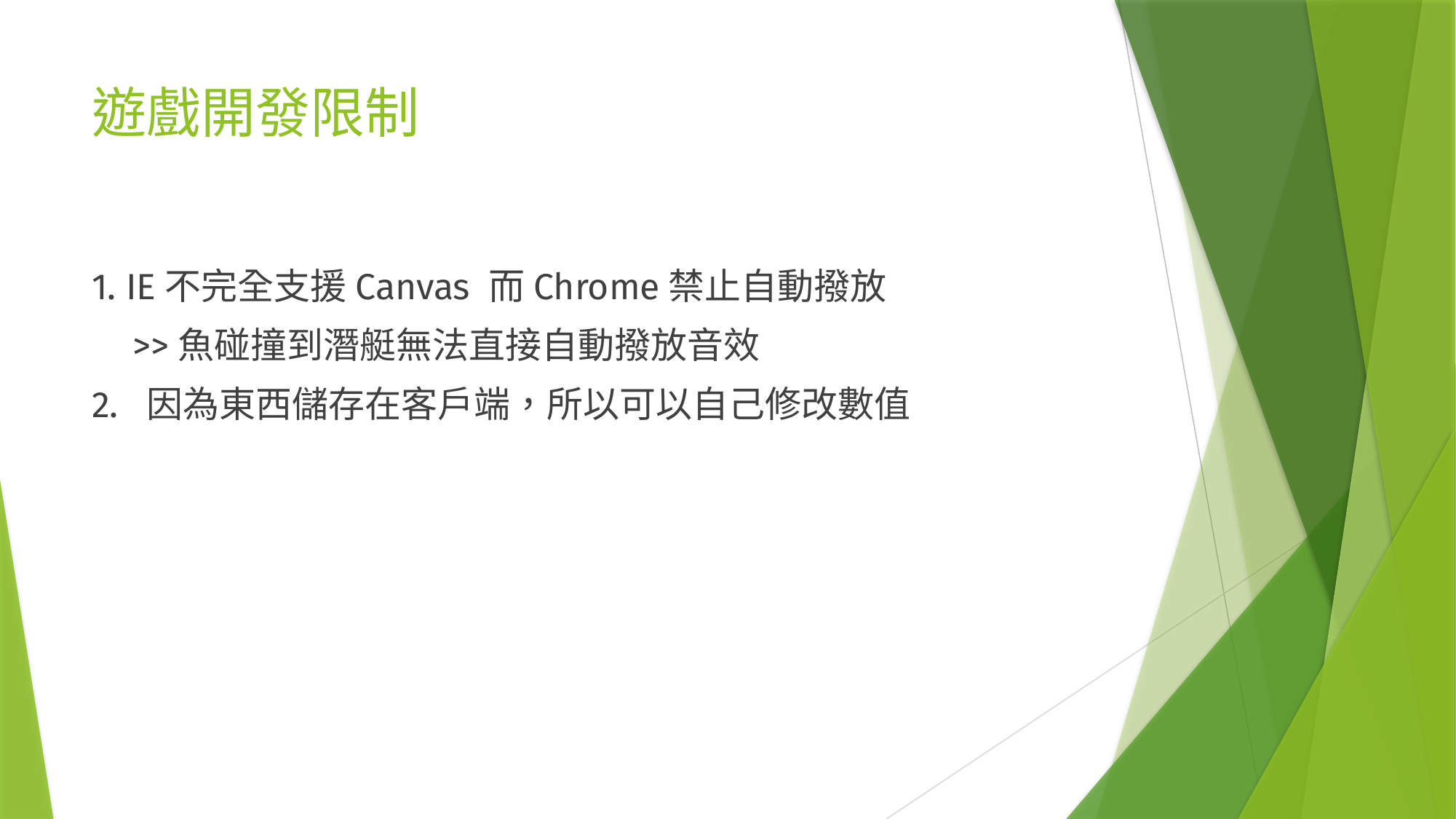

# 遊戲開發限制
1. IE不完全支援Canvas 而Chrome禁止自動撥放
	>>魚碰撞到潛艇無法直接自動撥放音效
2.  因為東西儲存在客戶端，所以可以自己修改數值